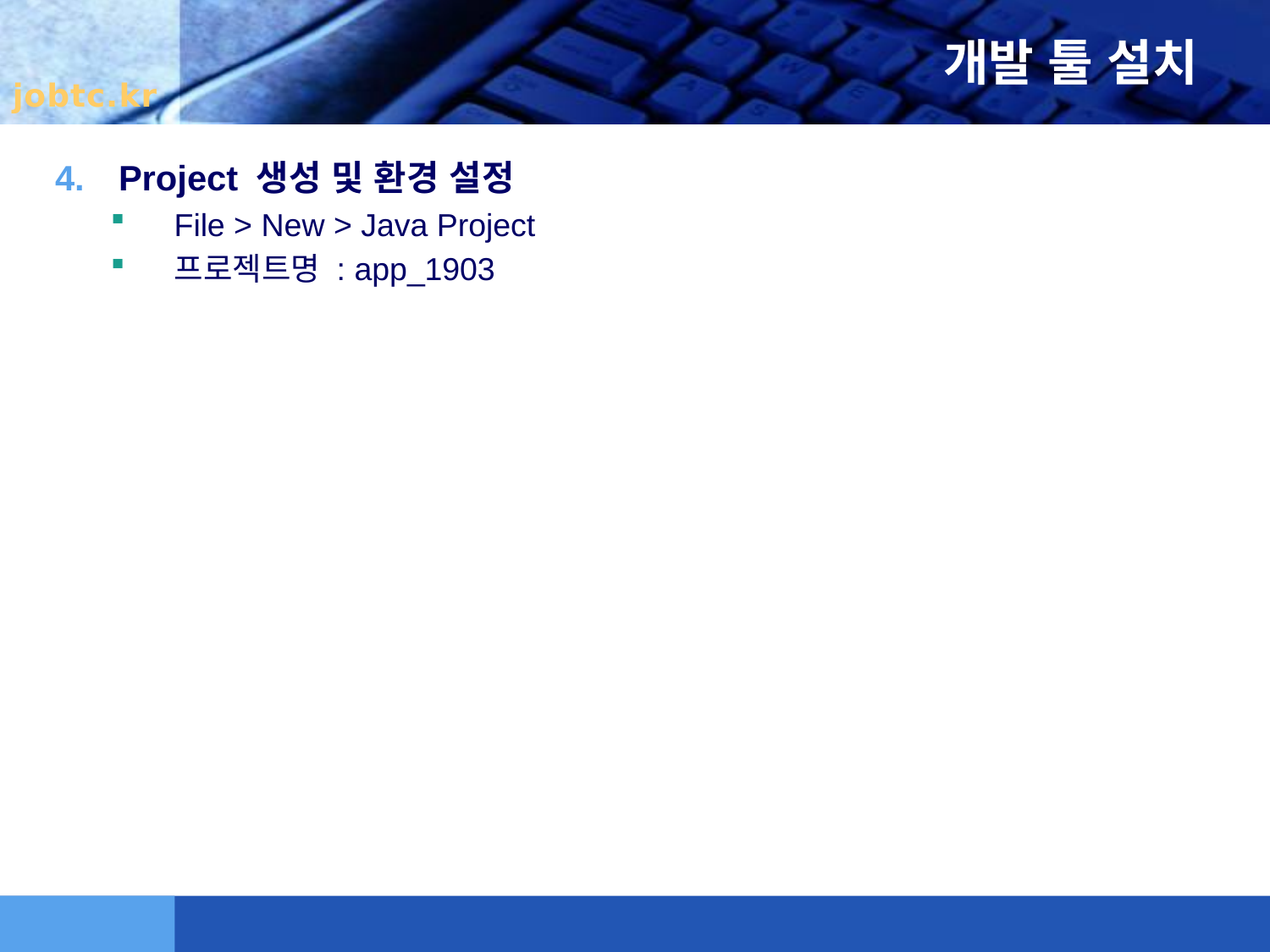

# 개발 툴 설치
Project 생성 및 환경 설정
File > New > Java Project
프로젝트명 : app_1903